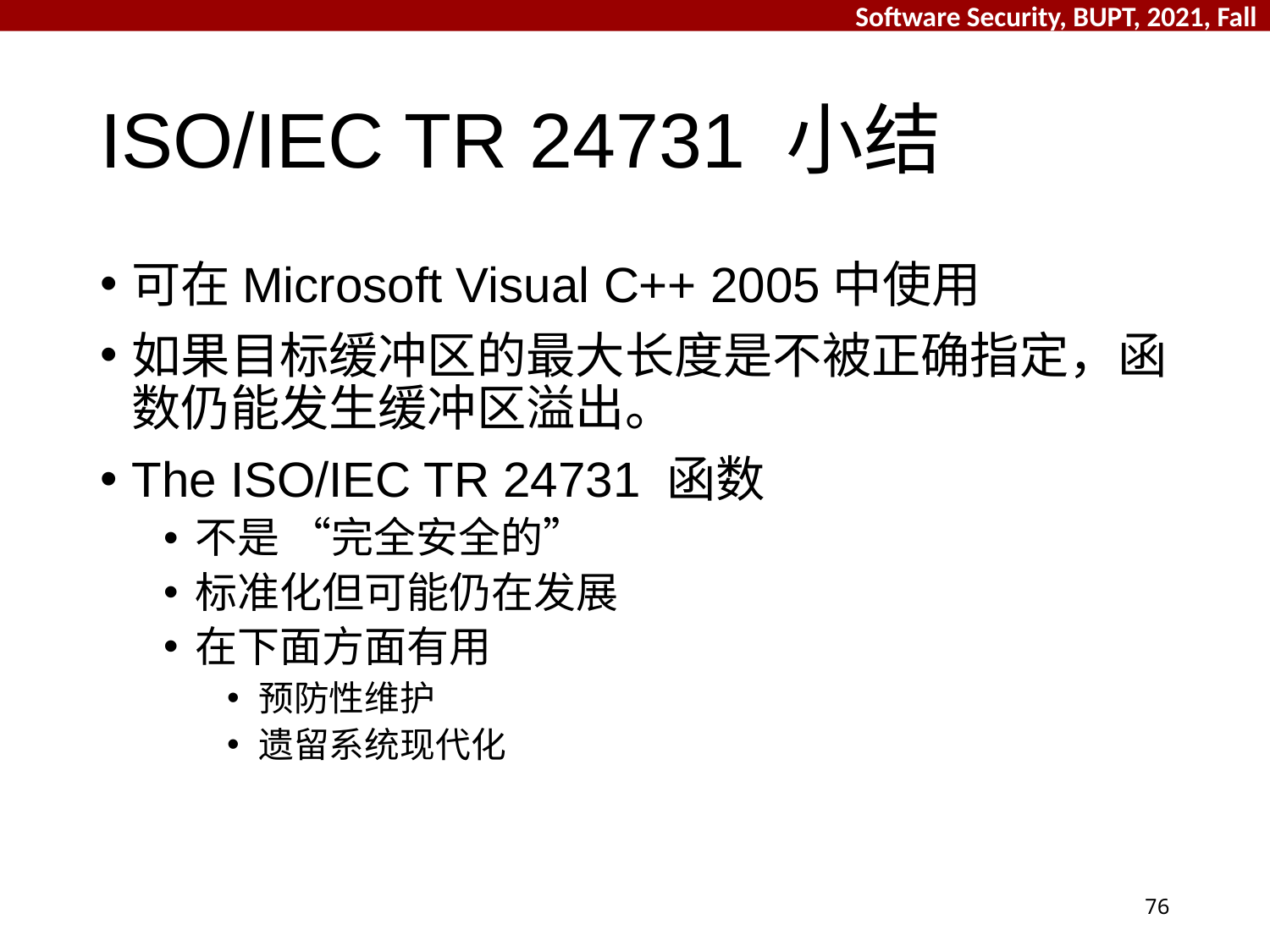

# ISO/IEC TR 24731 小结
可在Microsoft Visual C++ 2005中使用
如果目标缓冲区的最大长度是不被正确指定，函数仍能发生缓冲区溢出。
The ISO/IEC TR 24731 函数
不是 “完全安全的”
标准化但可能仍在发展
在下面方面有用
预防性维护
遗留系统现代化
76